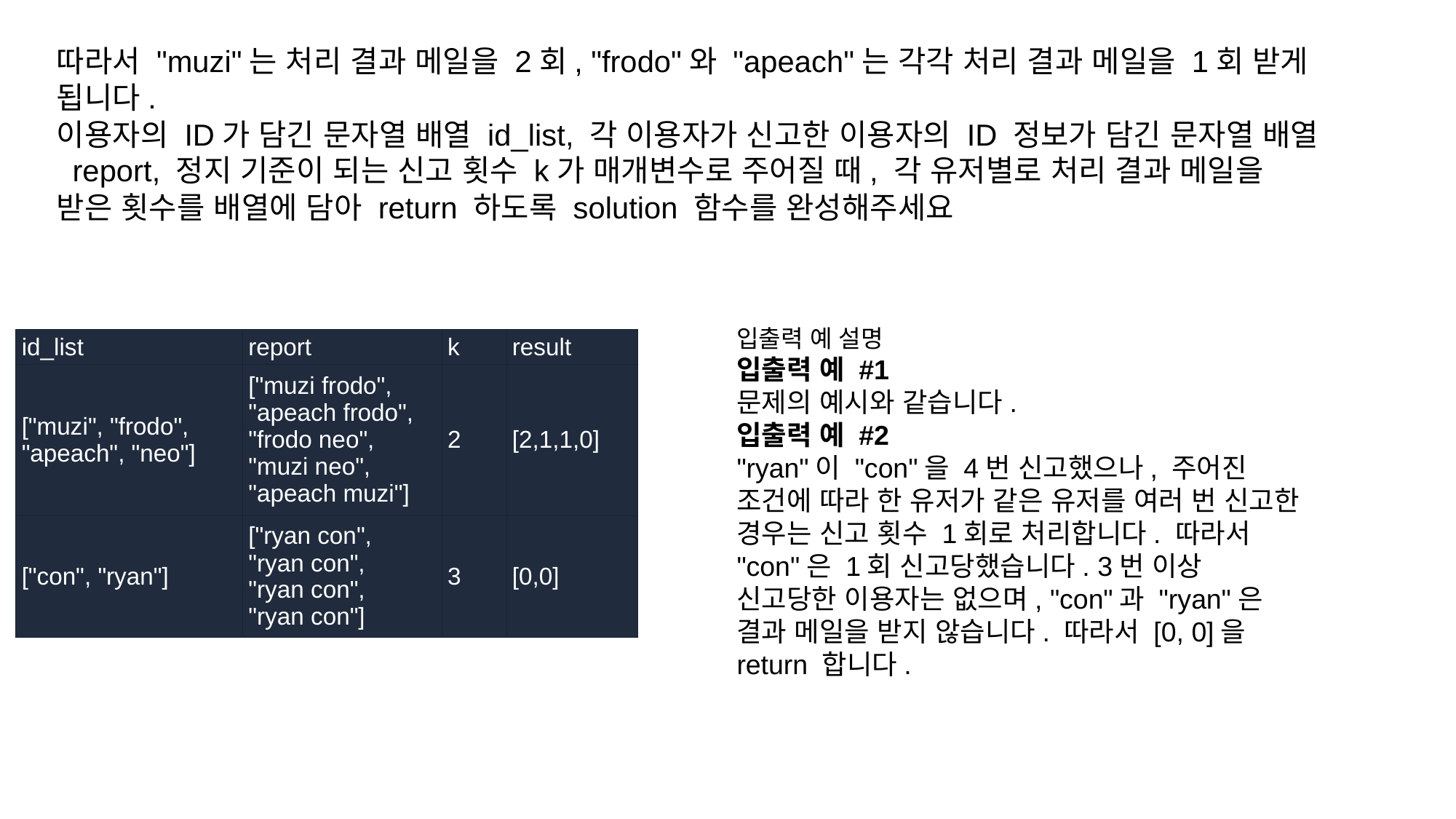

따라서 "muzi"는 처리 결과 메일을 2회, "frodo"와 "apeach"는 각각 처리 결과 메일을 1회 받게 됩니다.
이용자의 ID가 담긴 문자열 배열 id_list, 각 이용자가 신고한 이용자의 ID 정보가 담긴 문자열 배열 report, 정지 기준이 되는 신고 횟수 k가 매개변수로 주어질 때, 각 유저별로 처리 결과 메일을 받은 횟수를 배열에 담아 return 하도록 solution 함수를 완성해주세요
입출력 예 설명
입출력 예 #1
문제의 예시와 같습니다.
입출력 예 #2
"ryan"이 "con"을 4번 신고했으나, 주어진 조건에 따라 한 유저가 같은 유저를 여러 번 신고한 경우는 신고 횟수 1회로 처리합니다. 따라서 "con"은 1회 신고당했습니다. 3번 이상 신고당한 이용자는 없으며, "con"과 "ryan"은 결과 메일을 받지 않습니다. 따라서 [0, 0]을 return 합니다.
| id\_list | report | k | result |
| --- | --- | --- | --- |
| ["muzi", "frodo", "apeach", "neo"] | ["muzi frodo", "apeach frodo", "frodo neo", "muzi neo", "apeach muzi"] | 2 | [2,1,1,0] |
| ["con", "ryan"] | ["ryan con", "ryan con", "ryan con", "ryan con"] | 3 | [0,0] |